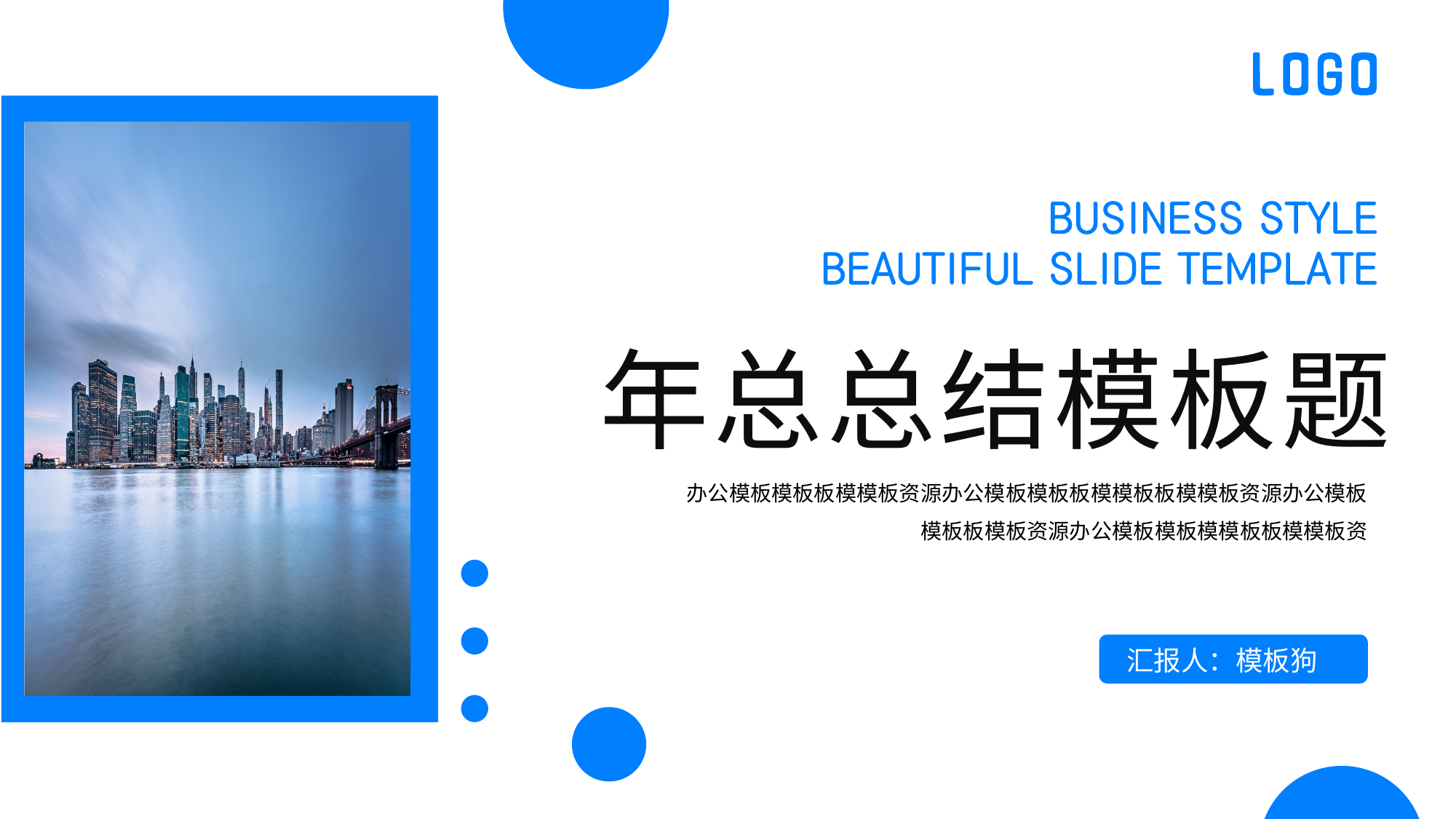

年总总结模板题
办公模板模板板模模板资源办公模板模板板模模板板模模板资源办公模板模板板模板资源办公模板模板模模板板模模板资

汇报人：模板狗